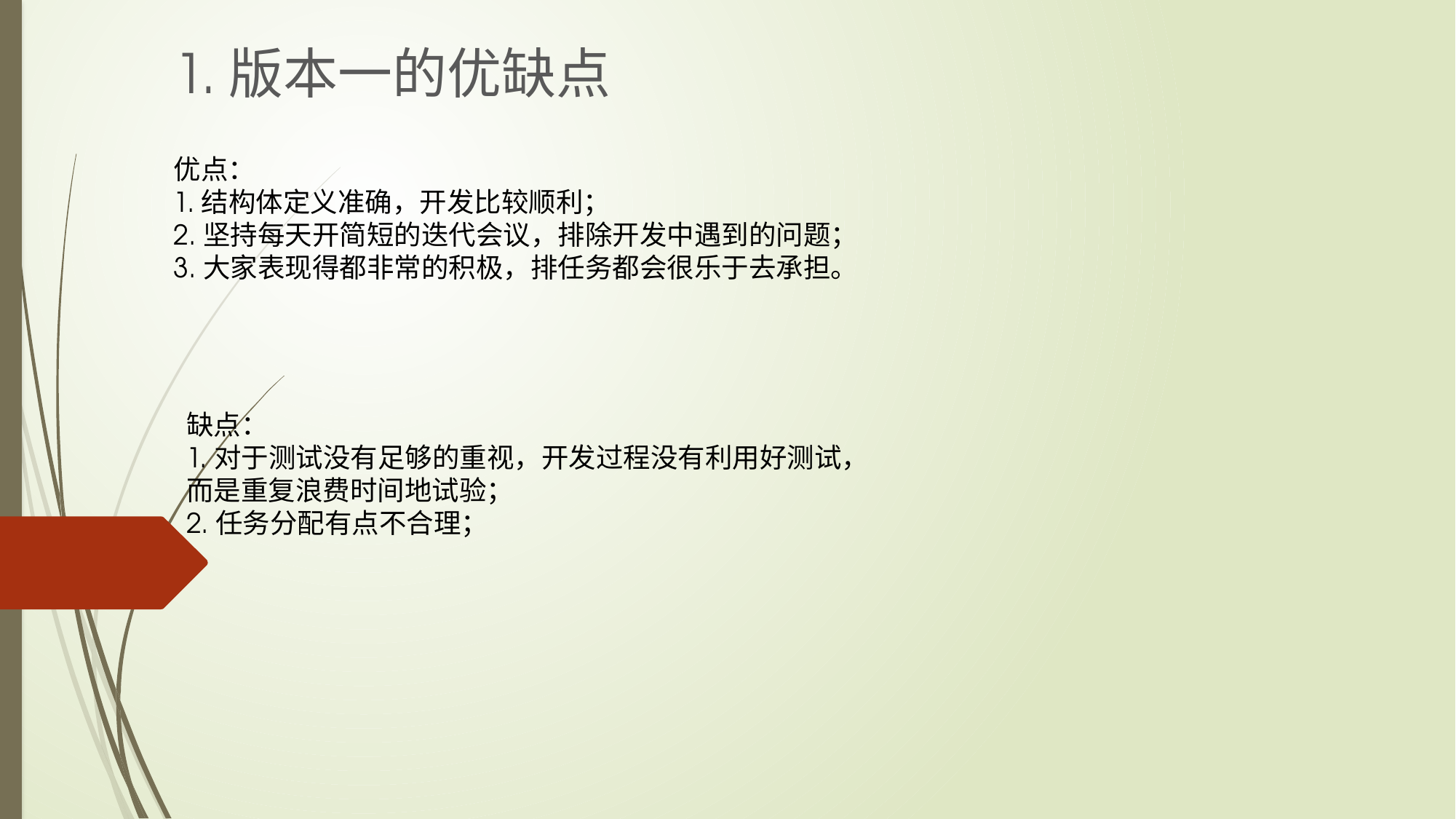

1.版本一的优缺点
优点：
1.结构体定义准确，开发比较顺利；
2.坚持每天开简短的迭代会议，排除开发中遇到的问题；
3.大家表现得都非常的积极，排任务都会很乐于去承担。
缺点：
1.对于测试没有足够的重视，开发过程没有利用好测试，而是重复浪费时间地试验；
2.任务分配有点不合理；